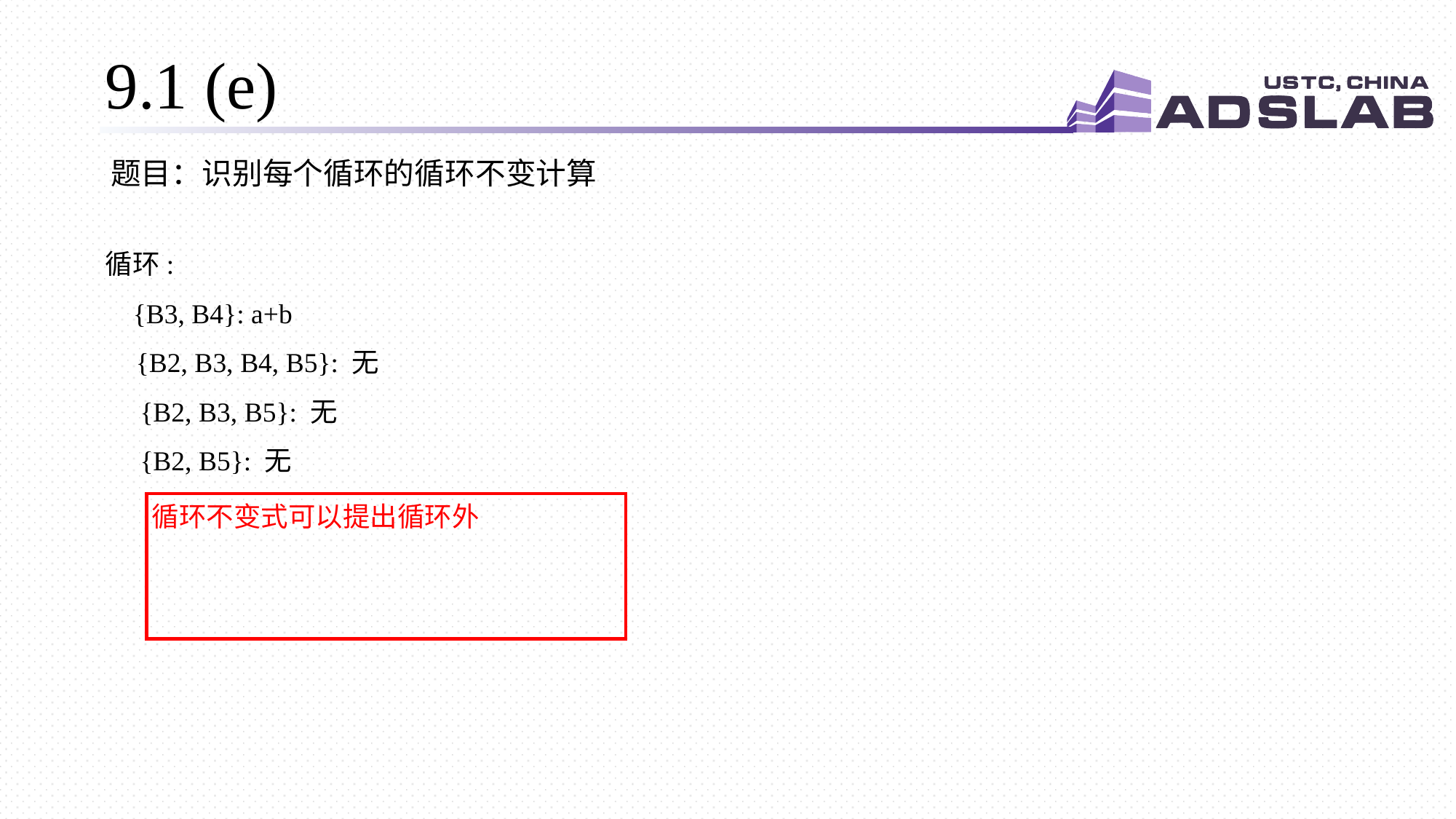

# 9.1 (e)
题目：识别每个循环的循环不变计算
循环:
    {B3, B4}: a+b
    {B2, B3, B4, B5}: 无
     {B2, B3, B5}: 无
     {B2, B5}: 无
循环不变式可以提出循环外